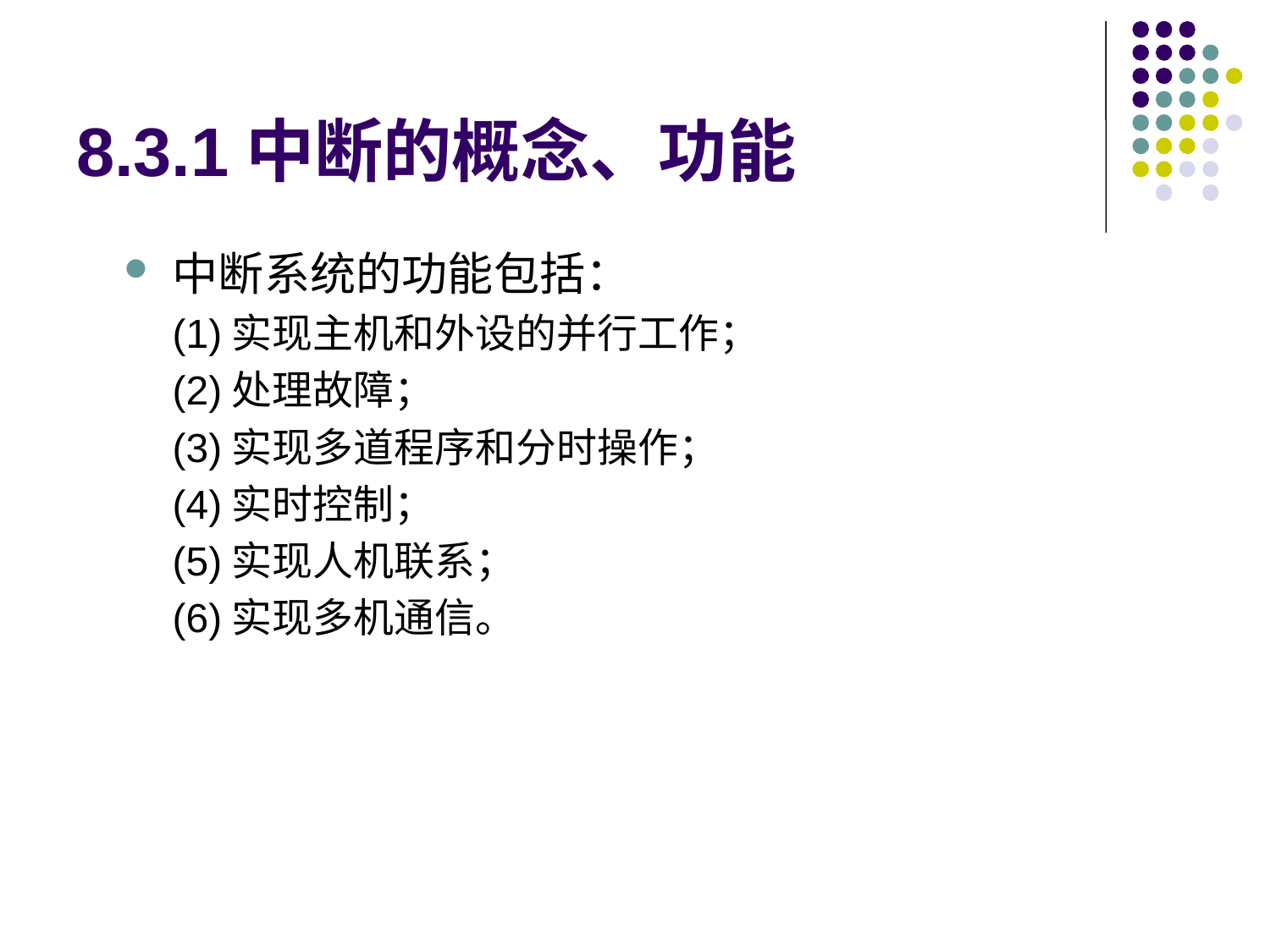

# 8.3.1中断的概念、功能
中断系统的功能包括：
(1)实现主机和外设的并行工作；
(2)处理故障；
(3)实现多道程序和分时操作；
(4)实时控制；
(5)实现人机联系；
(6)实现多机通信。
8